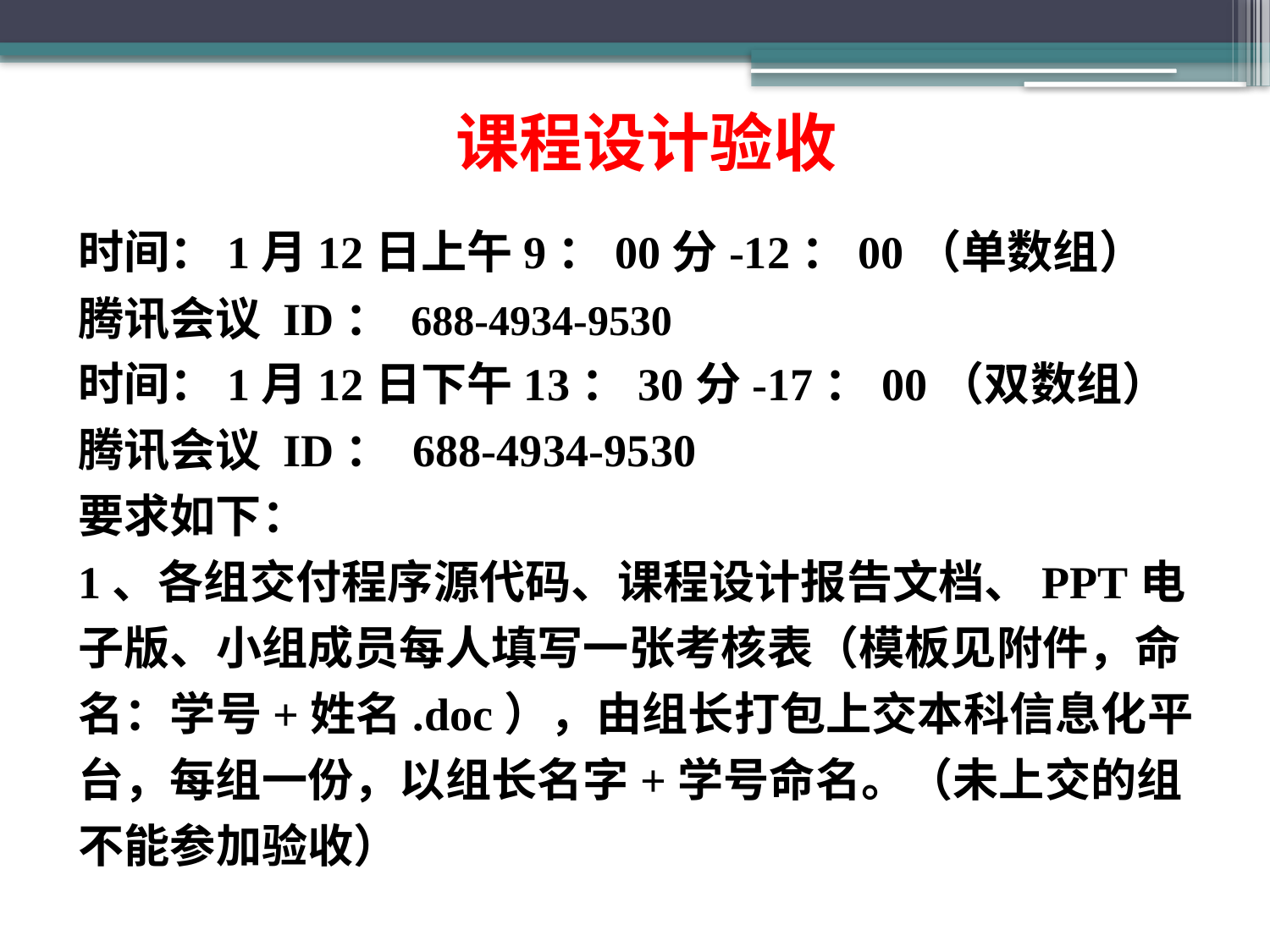

课程设计验收
时间：1月12日上午9：00分-12：00（单数组）
腾讯会议 ID： 688-4934-9530
时间：1月12日下午13：30分-17：00（双数组）
腾讯会议 ID： 688-4934-9530
要求如下：
1、各组交付程序源代码、课程设计报告文档、PPT电子版、小组成员每人填写一张考核表（模板见附件，命名：学号+姓名.doc），由组长打包上交本科信息化平台，每组一份，以组长名字+学号命名。（未上交的组不能参加验收）